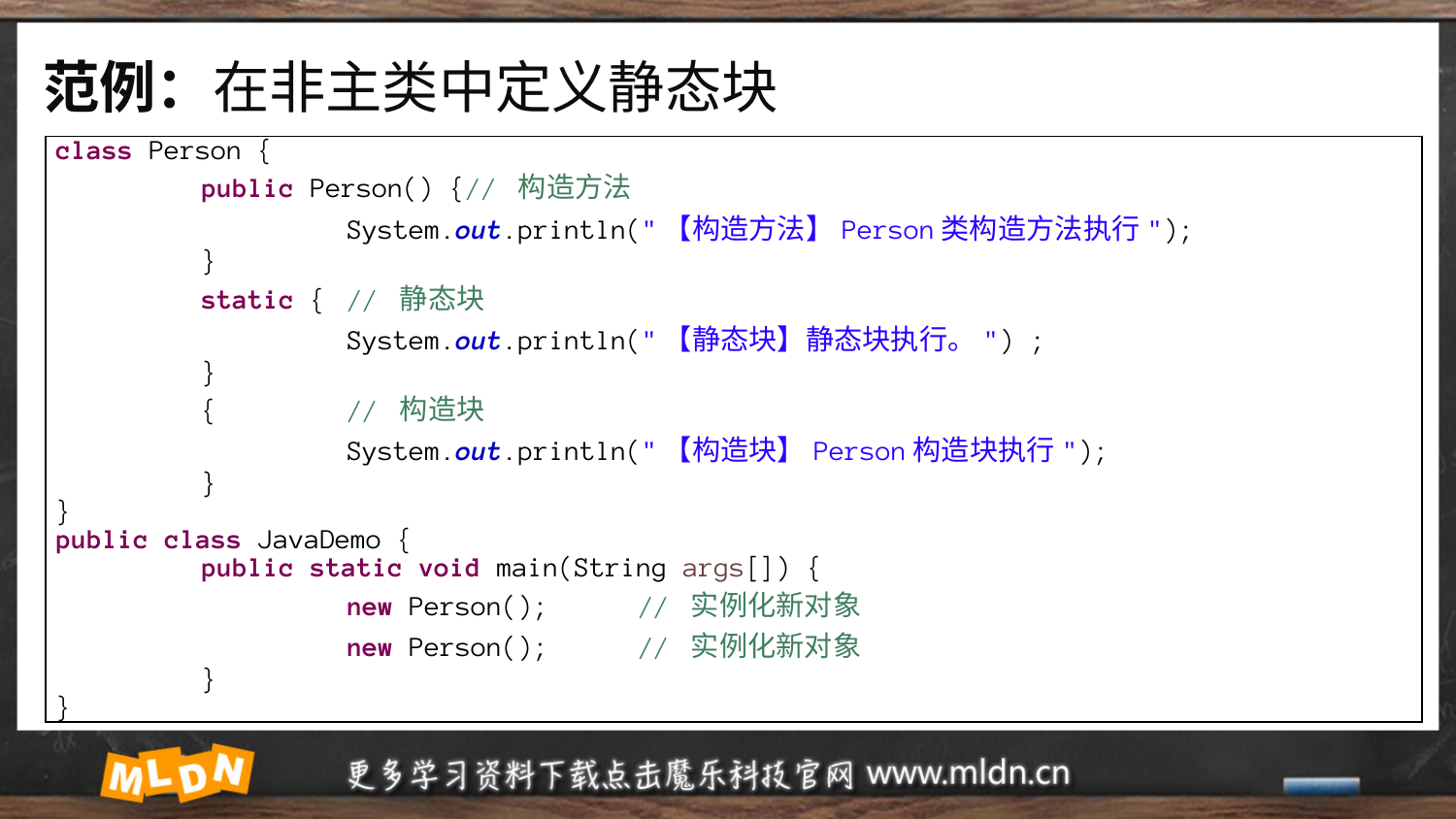

# 范例：在非主类中定义静态块
| class Person { public Person() {// 构造方法 System.out.println("【构造方法】Person类构造方法执行"); } static { // 静态块 System.out.println("【静态块】静态块执行。") ; } { // 构造块 System.out.println("【构造块】Person构造块执行"); } } public class JavaDemo { public static void main(String args[]) { new Person(); // 实例化新对象 new Person(); // 实例化新对象 } } |
| --- |